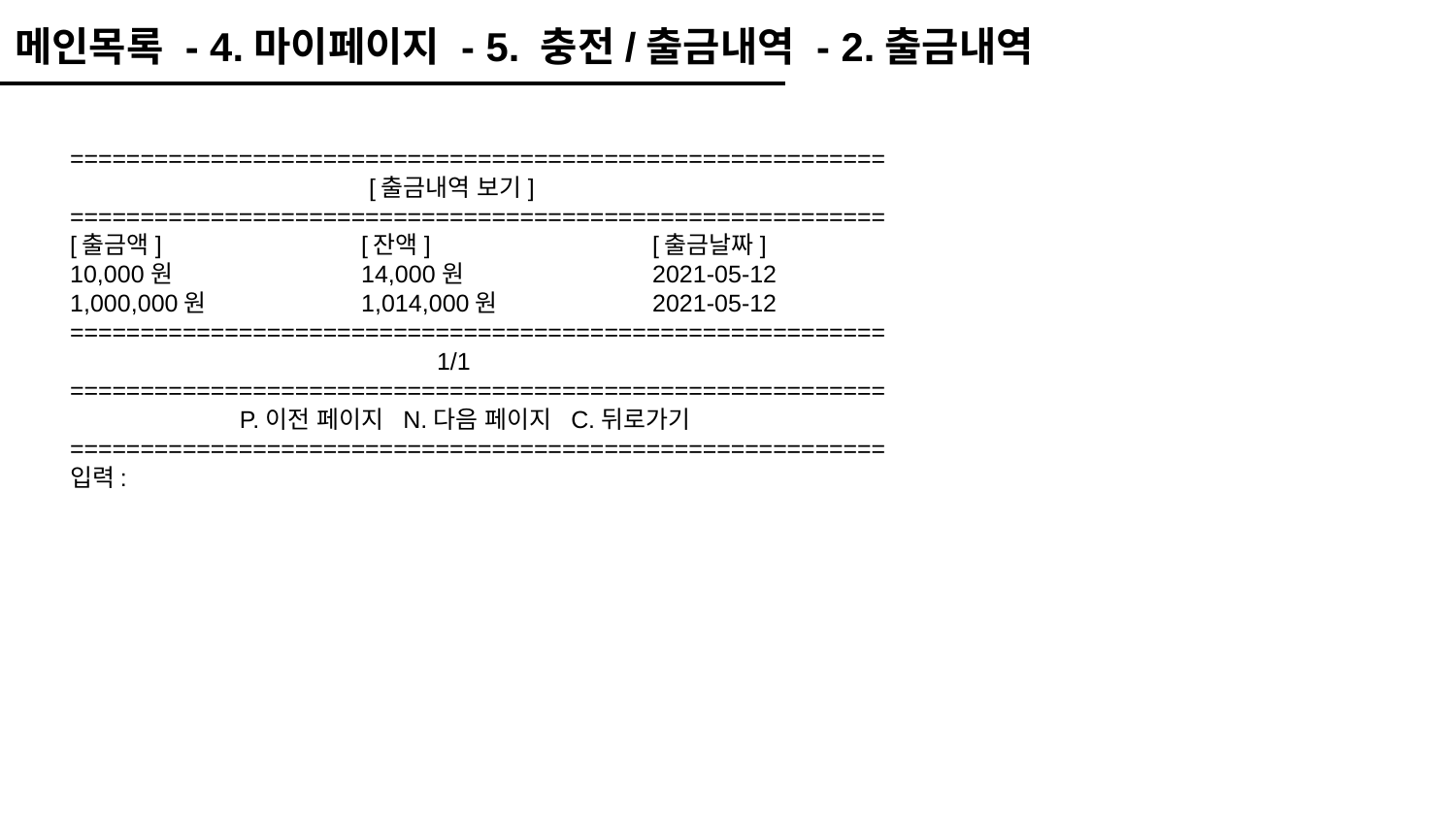

메인목록 - 4.마이페이지 - 5. 충전/출금내역 - 2.출금내역
==========================================================
                                            [출금내역 보기]
==========================================================
[출금액]		[잔액]		[출금날짜]
10,000원		14,000원		2021-05-12
1,000,000원		1,014,000원		2021-05-12
==========================================================
                                                      1/1
==========================================================
                         P.이전 페이지  N.다음 페이지  C.뒤로가기
==========================================================
입력: